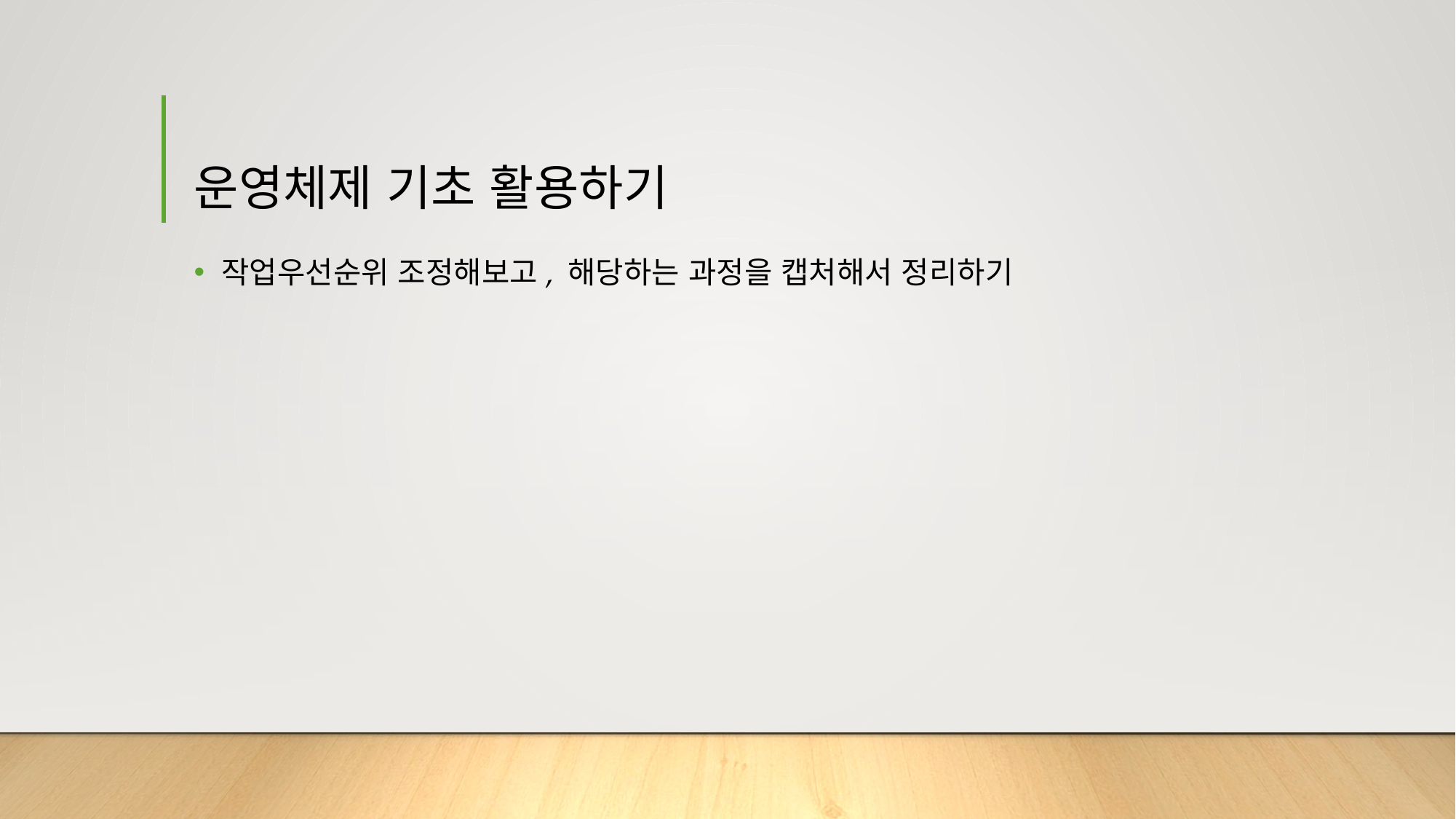

# 운영체제 기초 활용하기
작업우선순위 조정해보고, 해당하는 과정을 캡처해서 정리하기